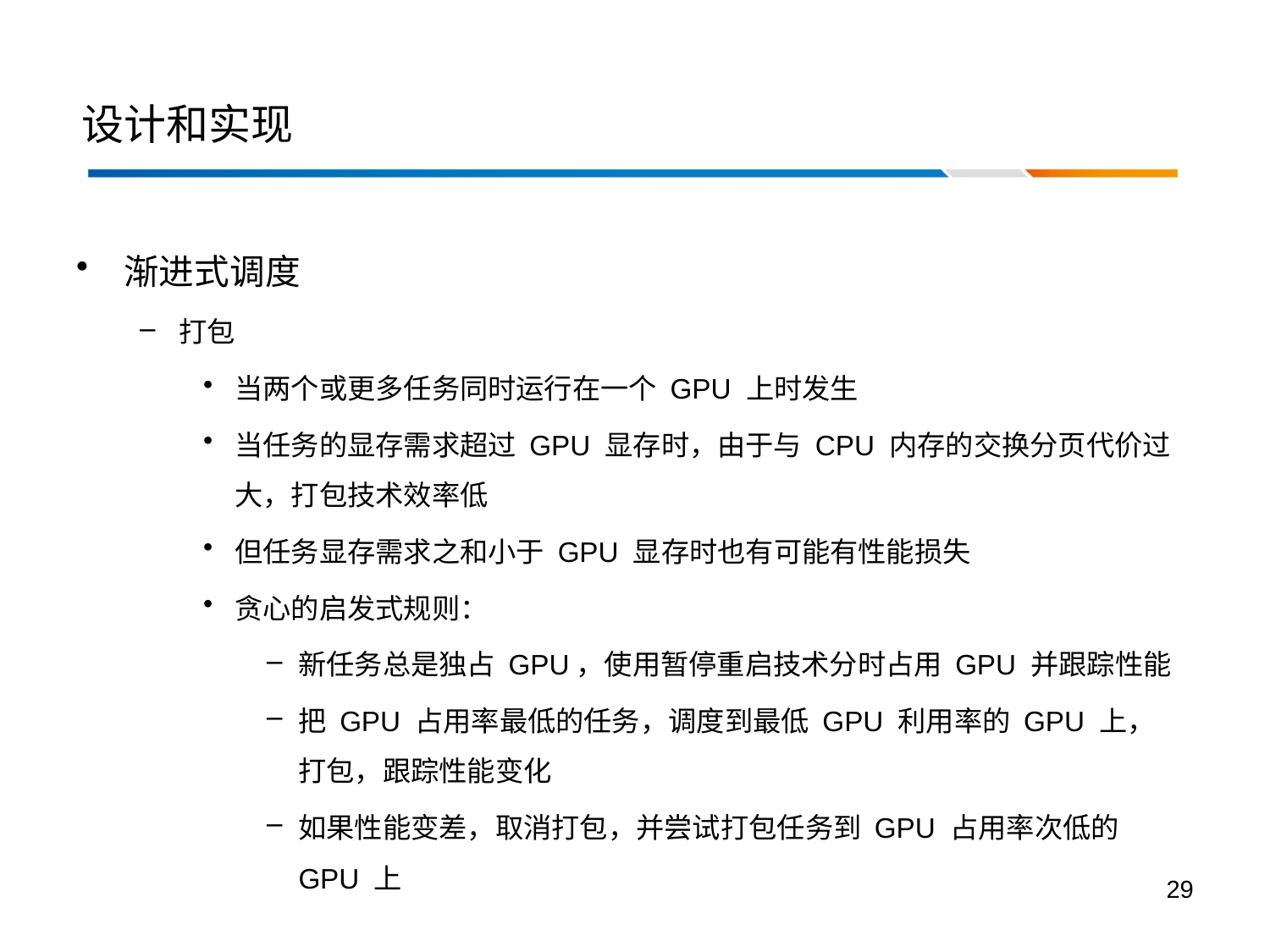

# 设计和实现
渐进式调度
打包
当两个或更多任务同时运行在一个 GPU 上时发生
当任务的显存需求超过 GPU 显存时，由于与 CPU 内存的交换分页代价过大，打包技术效率低
但任务显存需求之和小于 GPU 显存时也有可能有性能损失
贪心的启发式规则：
新任务总是独占 GPU，使用暂停重启技术分时占用 GPU 并跟踪性能
把 GPU 占用率最低的任务，调度到最低 GPU 利用率的 GPU 上，打包，跟踪性能变化
如果性能变差，取消打包，并尝试打包任务到 GPU 占用率次低的 GPU 上
29